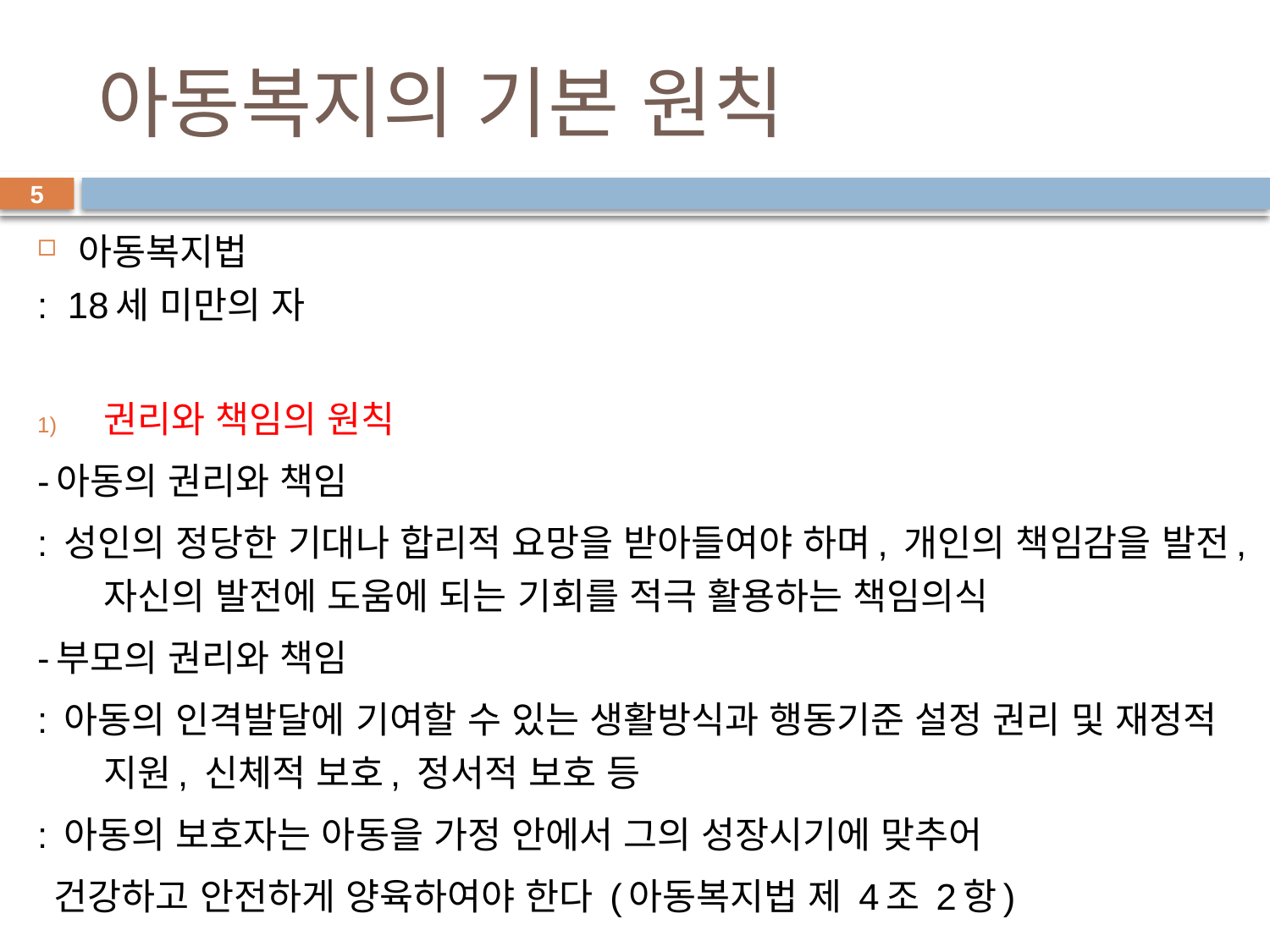

# 아동복지의 기본 원칙
5
아동복지법
:  18세 미만의 자

권리와 책임의 원칙
-아동의 권리와 책임
: 성인의 정당한 기대나 합리적 요망을 받아들여야 하며, 개인의 책임감을 발전, 자신의 발전에 도움에 되는 기회를 적극 활용하는 책임의식
-부모의 권리와 책임
: 아동의 인격발달에 기여할 수 있는 생활방식과 행동기준 설정 권리 및 재정적 지원, 신체적 보호, 정서적 보호 등
: 아동의 보호자는 아동을 가정 안에서 그의 성장시기에 맞추어
 건강하고 안전하게 양육하여야 한다 (아동복지법 제 4조 2항)